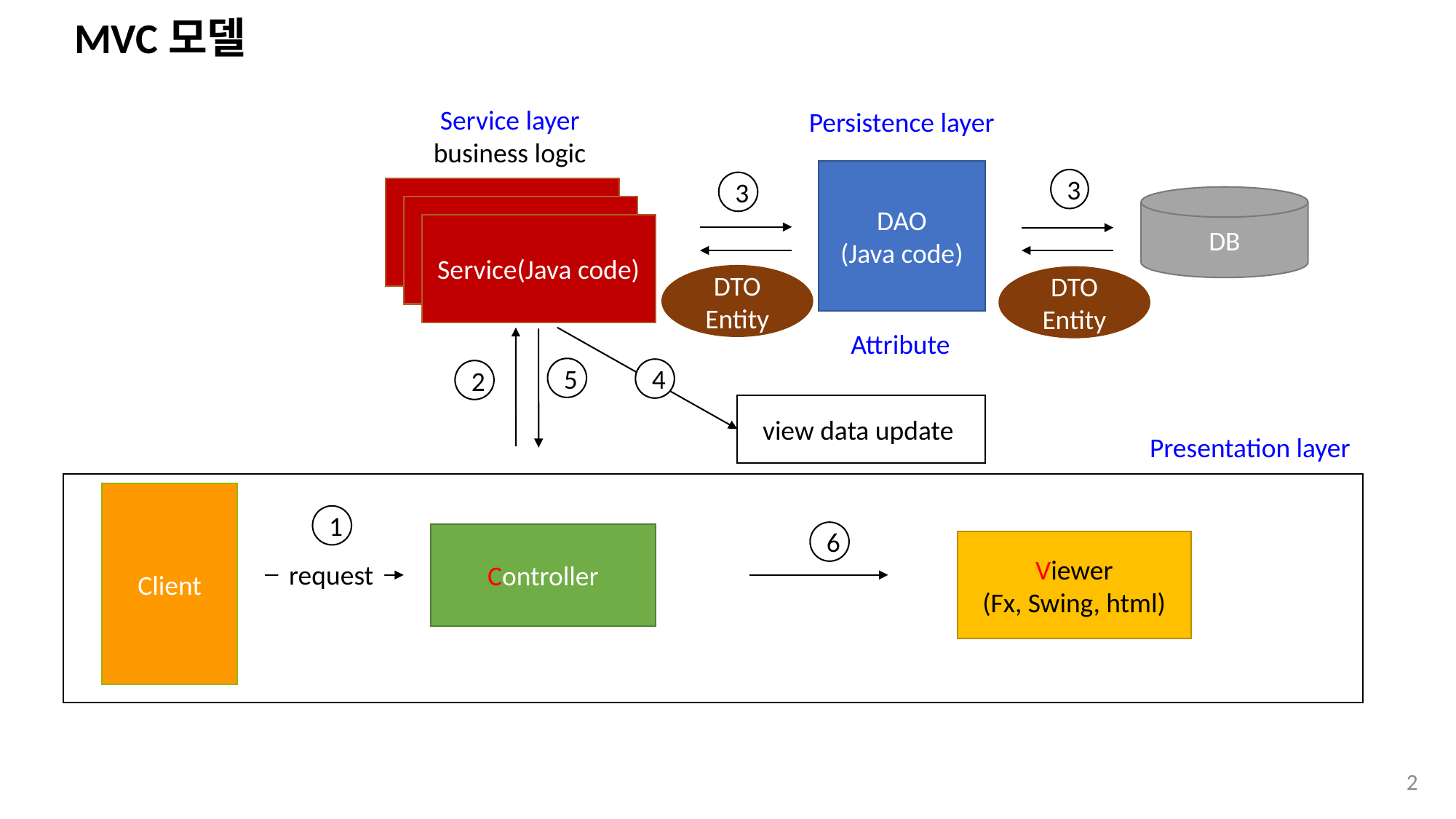

# MVC모델
Service layer
business logic
Persistence layer
DAO
(Java code)
3
3
Service
(Java code)
DB
Service
(Java code)
Service(Java code)
DTO
Entity
DTO
Entity
Attribute
5
4
2
view data update
Presentation layer

Client
1
6
Controller
Viewer
(Fx, Swing, html)
request
2